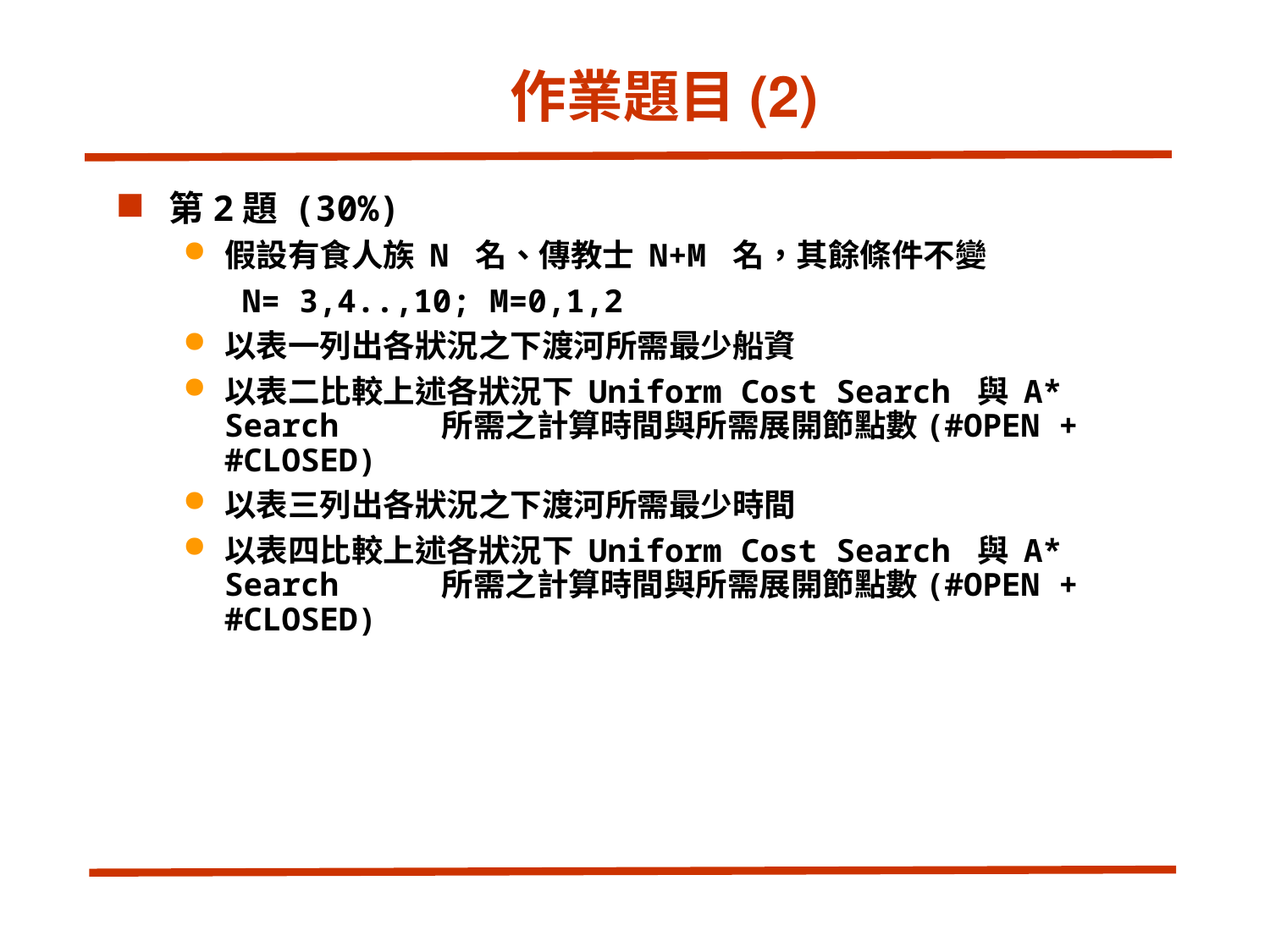

# 作業題目(2)
第2題 (30%)
假設有食人族 N 名、傳教士 N+M 名，其餘條件不變
   N= 3,4..,10; M=0,1,2
以表一列出各狀況之下渡河所需最少船資
以表二比較上述各狀況下 Uniform Cost Search 與 A* Search     所需之計算時間與所需展開節點數(#OPEN + #CLOSED)
以表三列出各狀況之下渡河所需最少時間
以表四比較上述各狀況下 Uniform Cost Search 與 A* Search     所需之計算時間與所需展開節點數(#OPEN + #CLOSED)